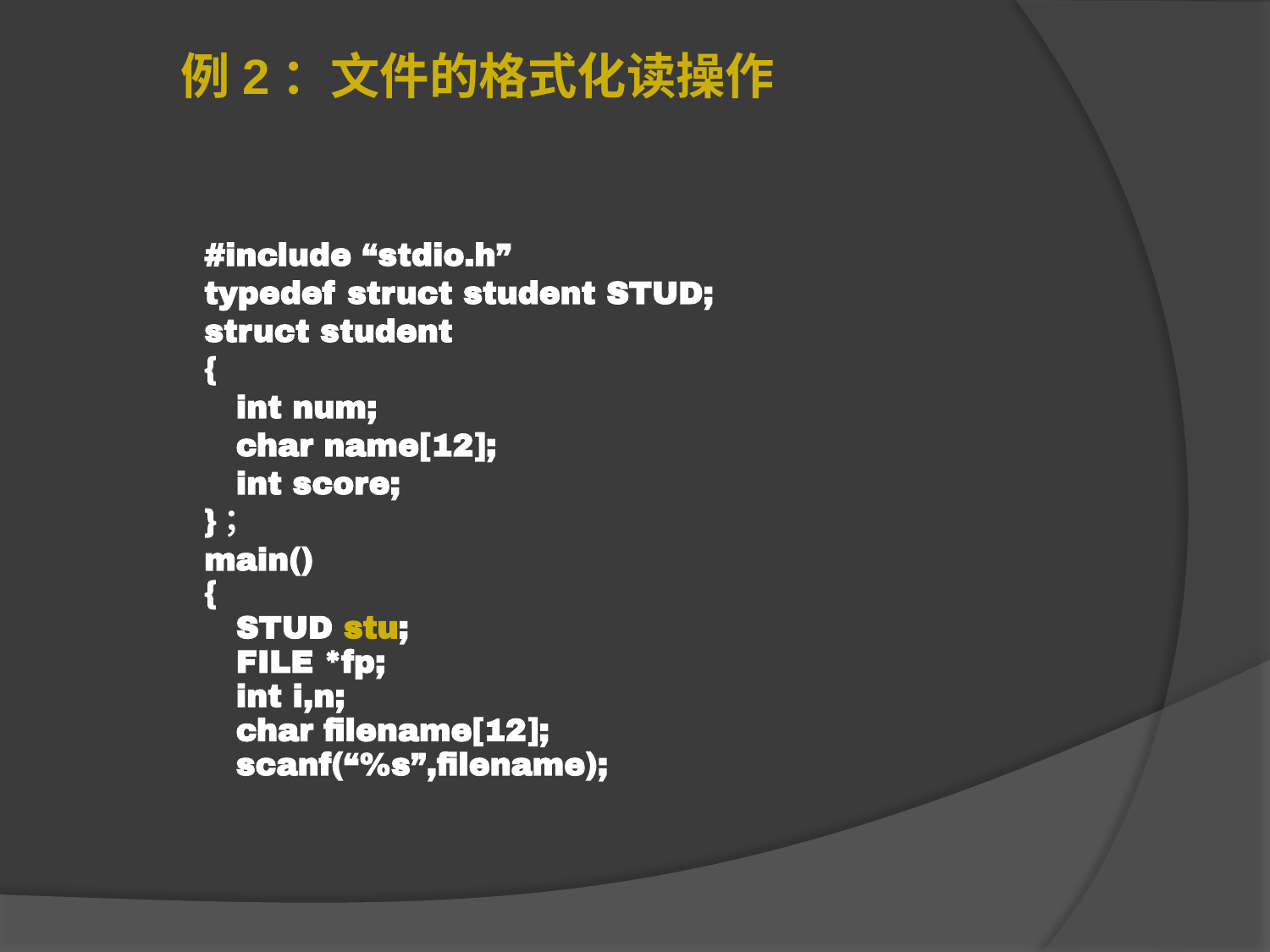

例2：文件的格式化读操作
#include “stdio.h”
typedef struct student STUD;
struct student
{
   int num;
   char name[12];
   int score;
}；
main()
{
   STUD stu;
   FILE *fp;
   int i,n;
   char filename[12];
   scanf(“%s”,filename);